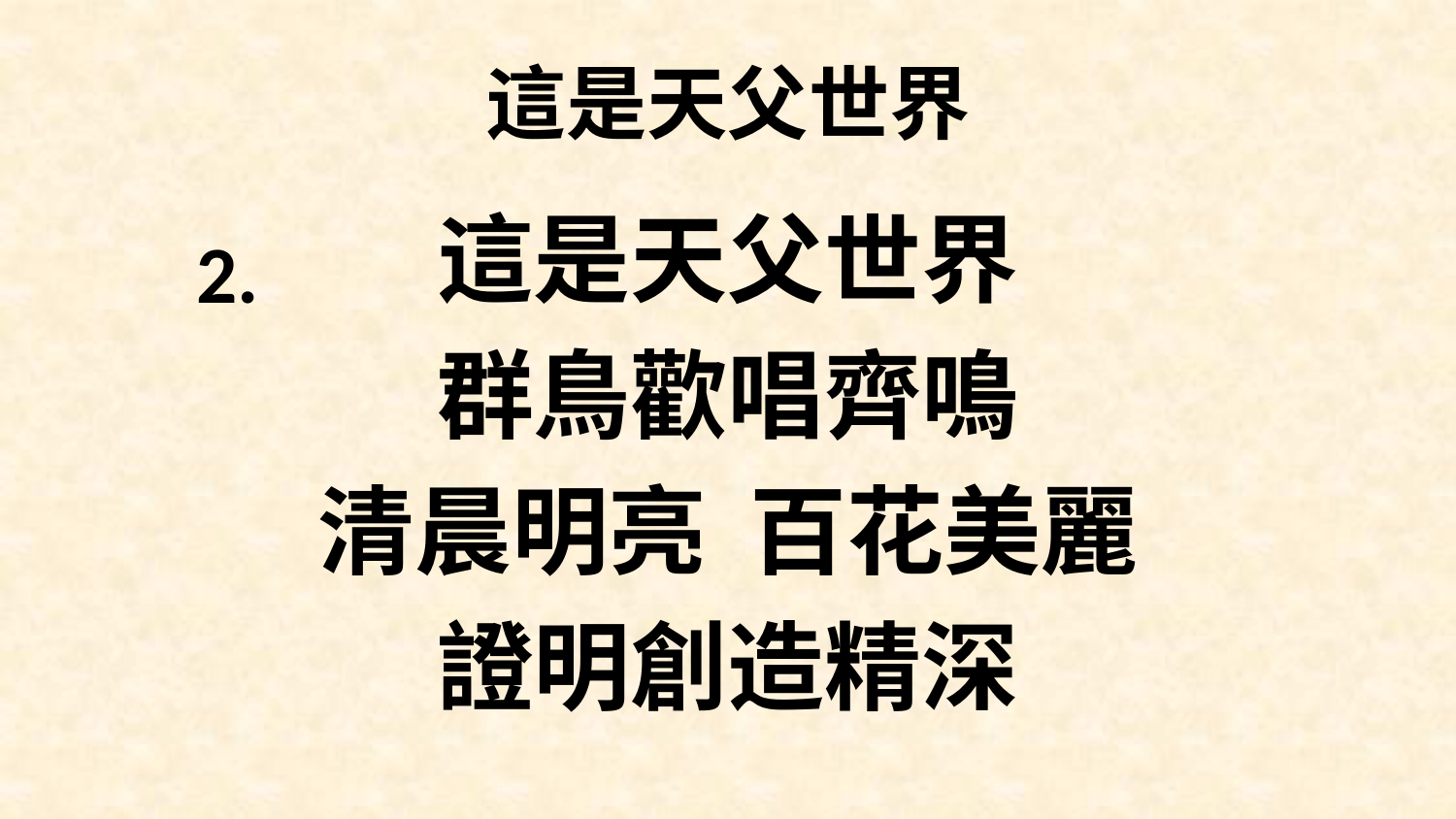

# 這是天父世界
這是天父世界
群鳥歡唱齊鳴
清晨明亮  百花美麗
證明創造精深
2.